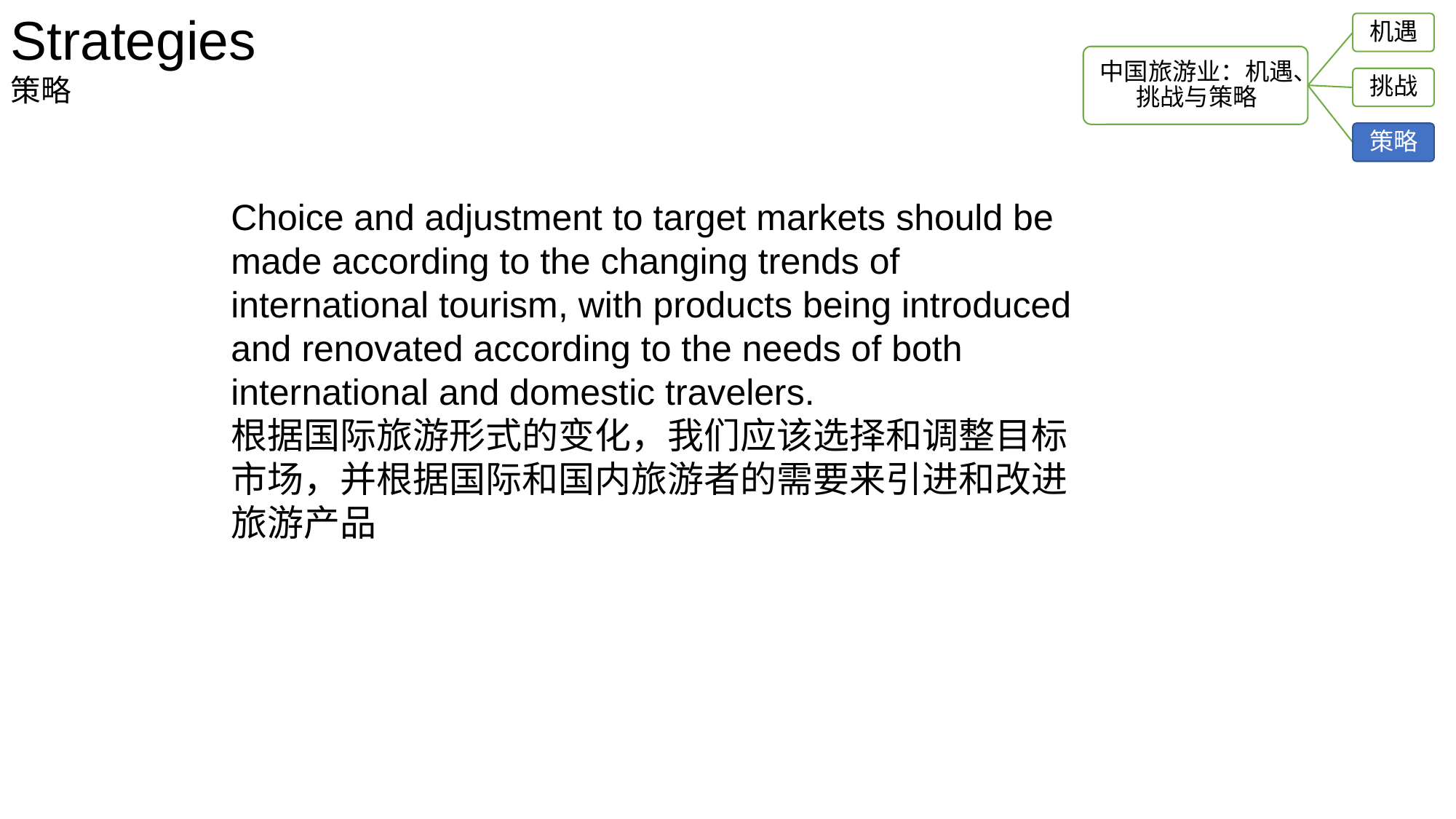

Strategies
策略
中国旅游业：机遇、挑战与策略

机遇

挑战

策略
Choice and adjustment to target markets should be made according to the changing trends of international tourism, with products being introduced and renovated according to the needs of both international and domestic travelers.
根据国际旅游形式的变化，我们应该选择和调整目标市场，并根据国际和国内旅游者的需要来引进和改进旅游产品